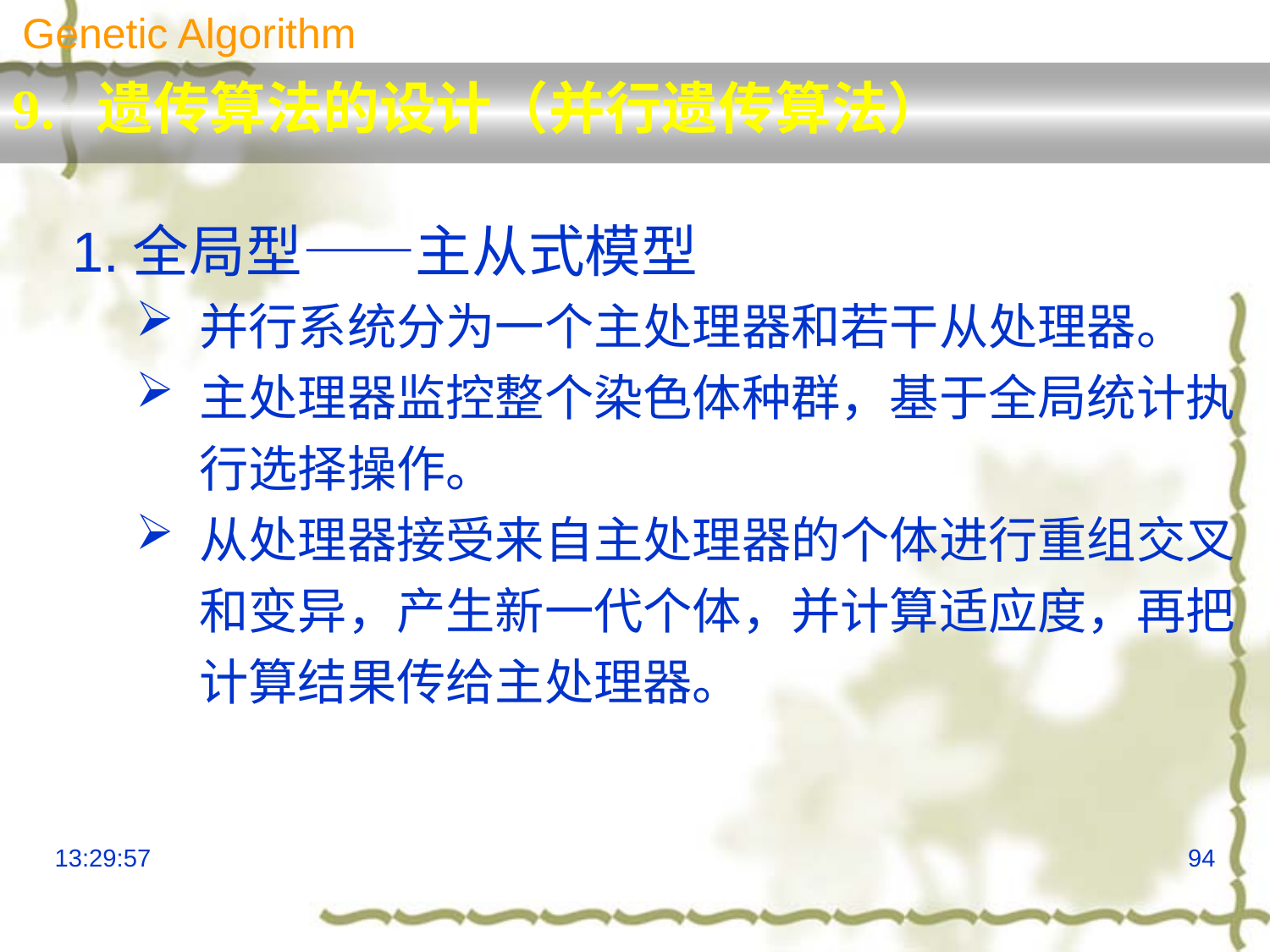

Genetic Algorithm
9.  遗传算法的设计（并行遗传算法）
1.全局型——主从式模型
并行系统分为一个主处理器和若干从处理器。
主处理器监控整个染色体种群，基于全局统计执行选择操作。
从处理器接受来自主处理器的个体进行重组交叉和变异，产生新一代个体，并计算适应度，再把计算结果传给主处理器。
13:29:57
94